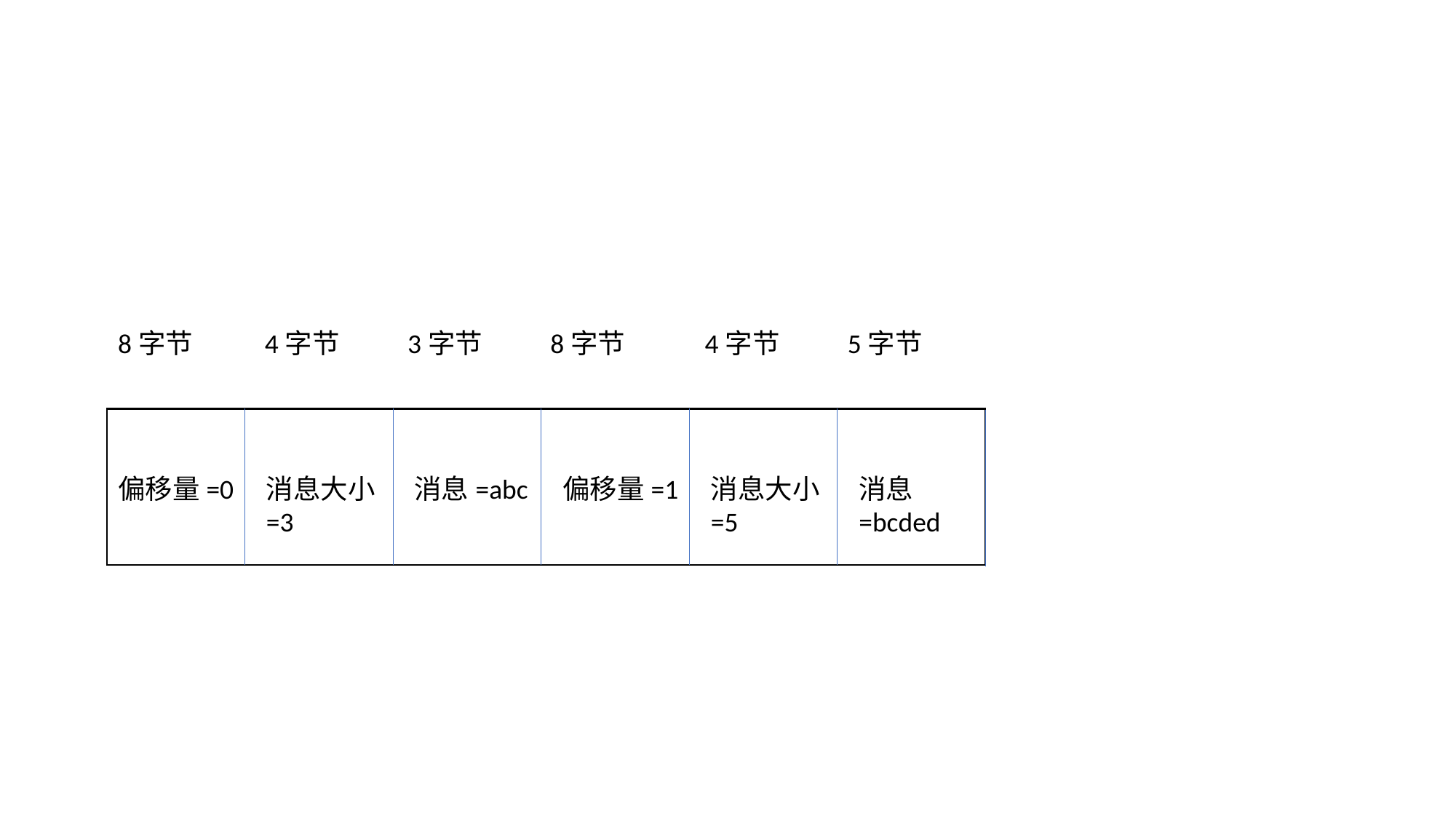

8字节
4字节
3字节
8字节
4字节
5字节

偏移量=0
消息大小=3
消息=abc
偏移量=1
消息大小=5
消息=bcded